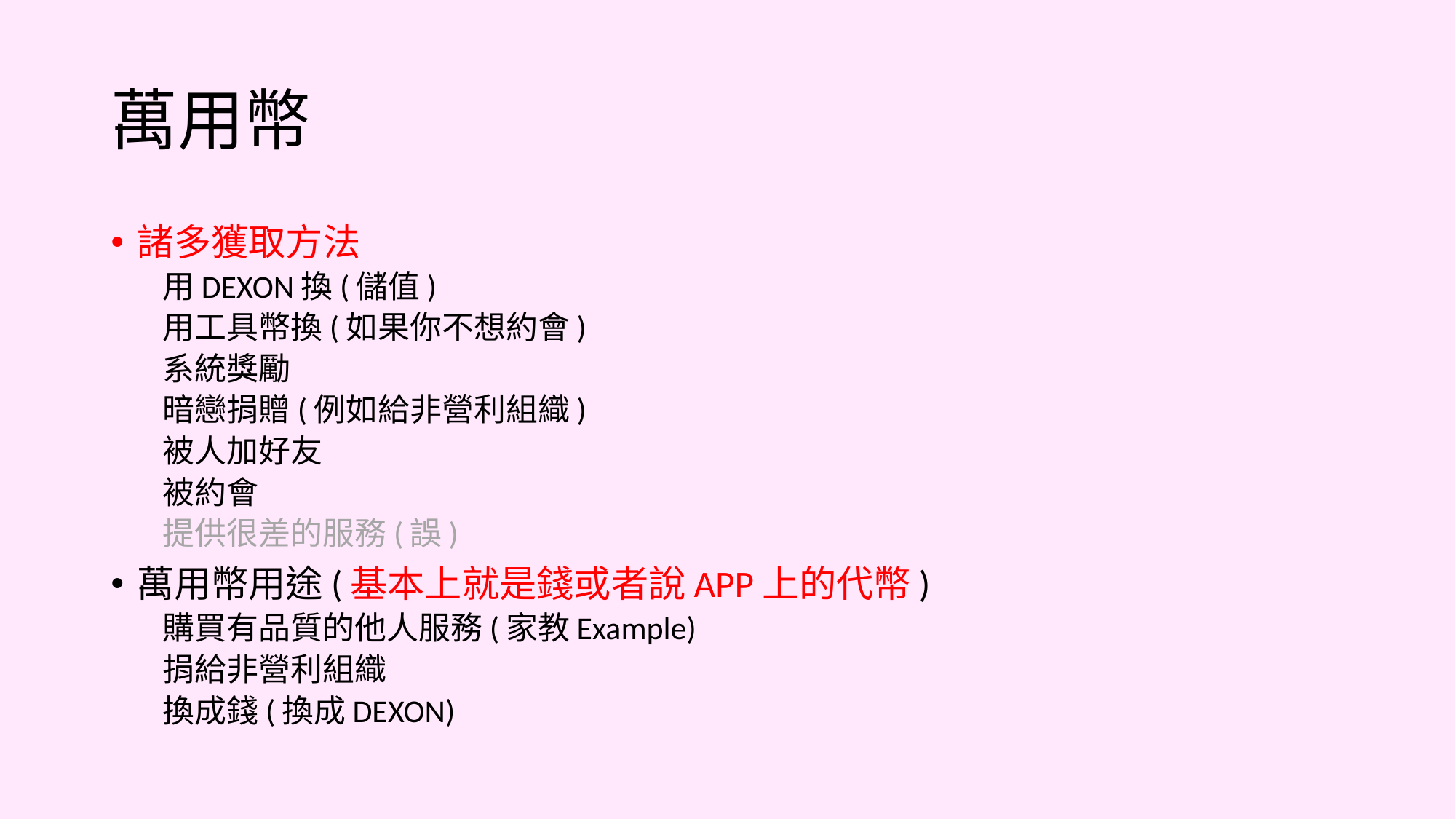

# 萬用幣
諸多獲取方法
用DEXON換(儲值)
用工具幣換(如果你不想約會)
系統獎勵
暗戀捐贈(例如給非營利組織)
被人加好友
被約會
提供很差的服務(誤)
萬用幣用途(基本上就是錢或者說APP上的代幣)
購買有品質的他人服務(家教Example)
捐給非營利組織
換成錢(換成DEXON)